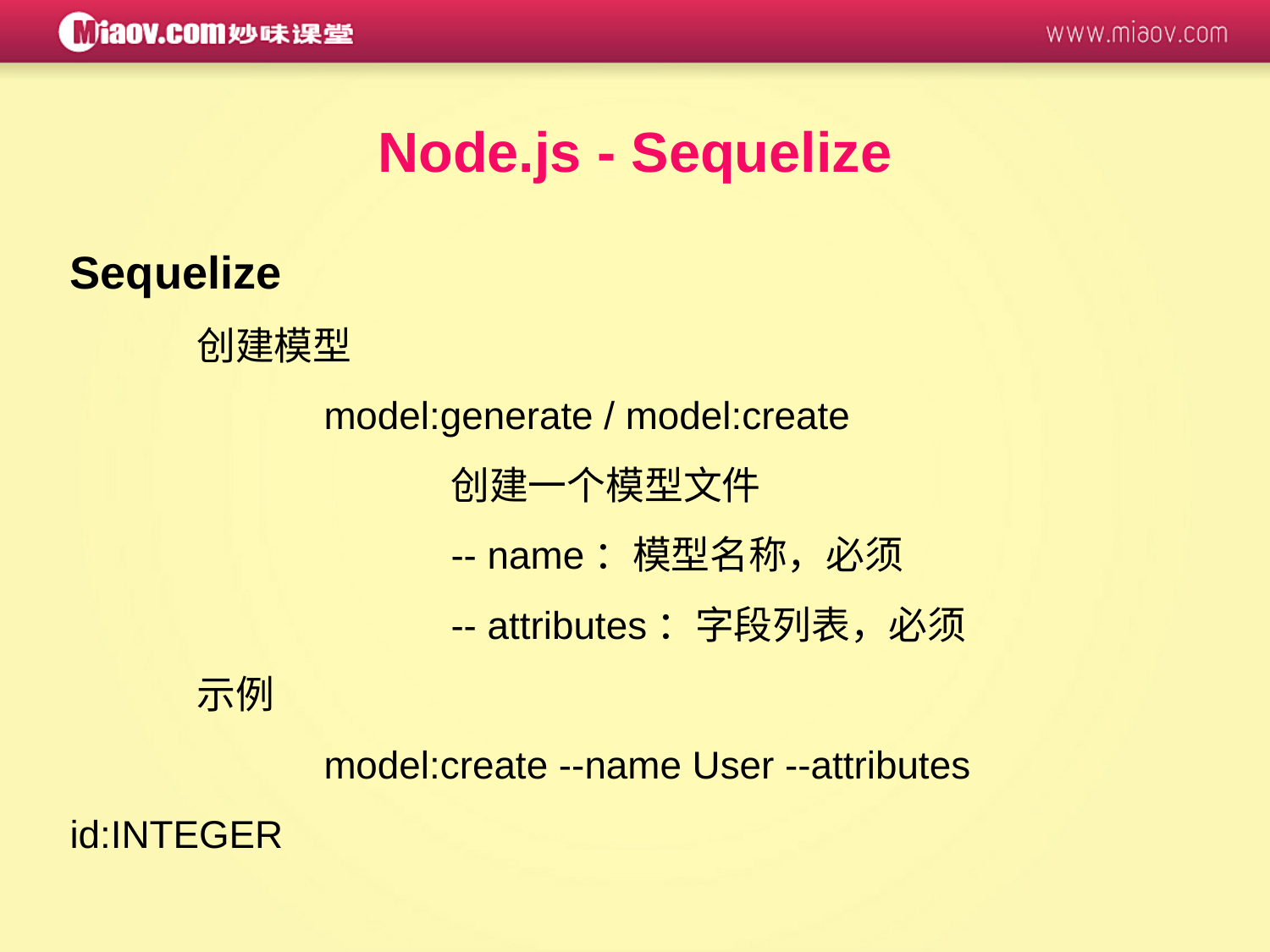

Node.js - Sequelize
Sequelize
	创建模型
		model:generate / model:create
			创建一个模型文件
			-- name：模型名称，必须
			-- attributes：字段列表，必须
	示例
		model:create --name User --attributes id:INTEGER